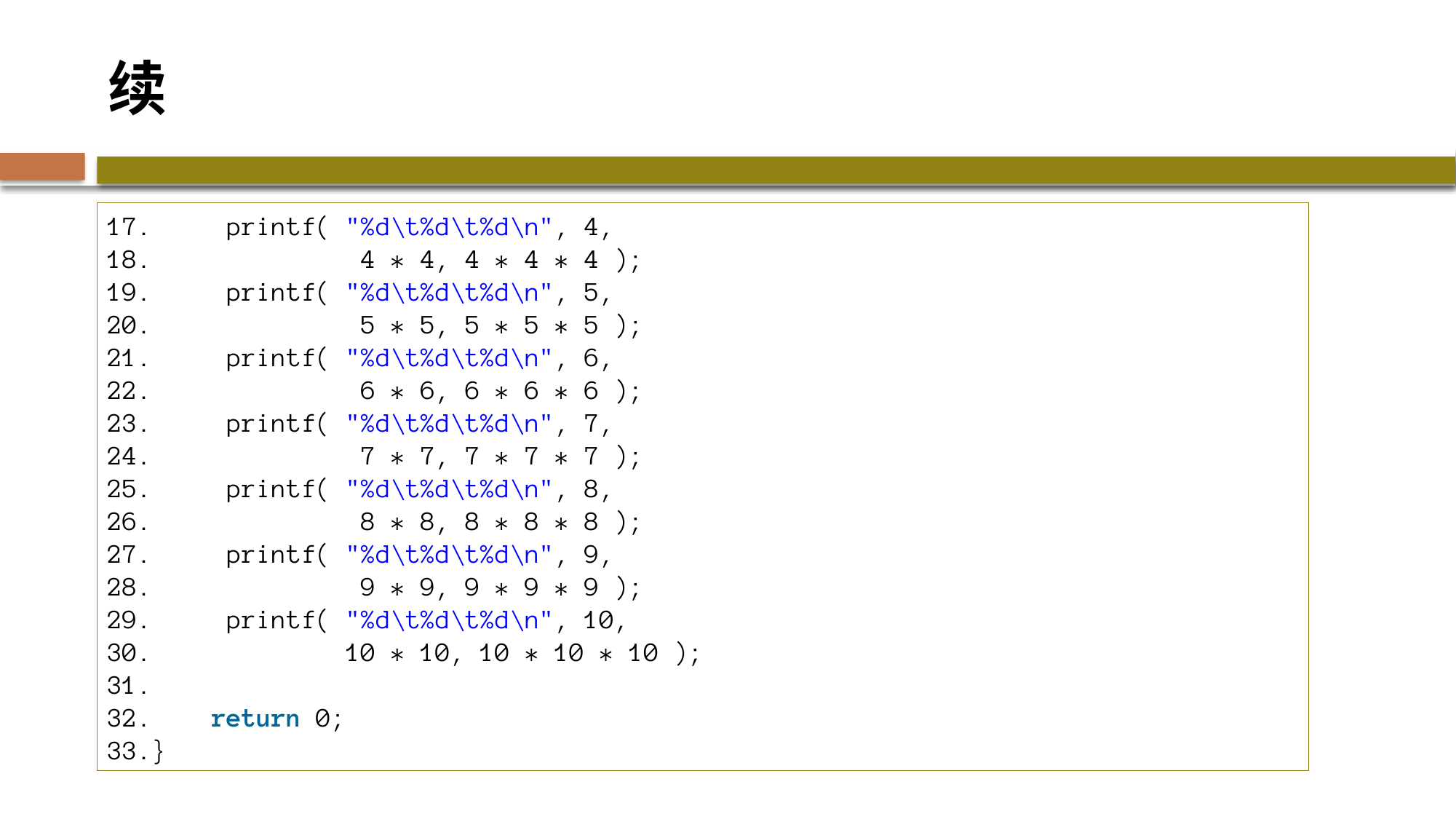

# 续
     printf( "%d\t%d\t%d\n", 4,
              4 * 4, 4 * 4 * 4 );
     printf( "%d\t%d\t%d\n", 5,
              5 * 5, 5 * 5 * 5 );
     printf( "%d\t%d\t%d\n", 6,
              6 * 6, 6 * 6 * 6 );
     printf( "%d\t%d\t%d\n", 7,
              7 * 7, 7 * 7 * 7 );
     printf( "%d\t%d\t%d\n", 8,
              8 * 8, 8 * 8 * 8 );
     printf( "%d\t%d\t%d\n", 9,
              9 * 9, 9 * 9 * 9 );
     printf( "%d\t%d\t%d\n", 10,
             10 * 10, 10 * 10 * 10 );

    return 0;
}